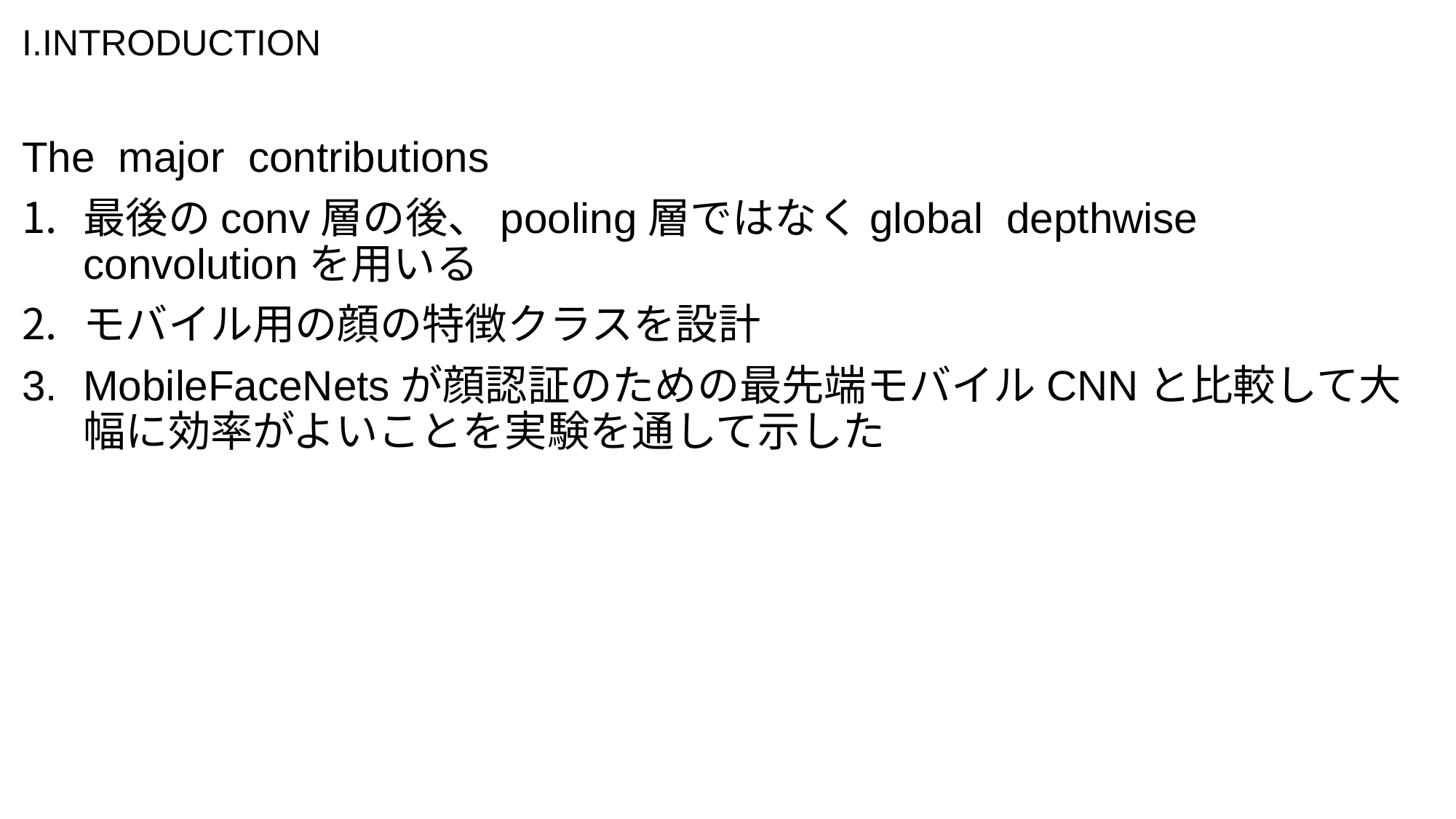

# I.INTRODUCTION
The  major  contributions
最後のconv層の後、pooling層ではなくglobal  depthwise convolutionを用いる
モバイル用の顔の特徴クラスを設計
MobileFaceNetsが顔認証のための最先端モバイルCNNと比較して大幅に効率がよいことを実験を通して示した